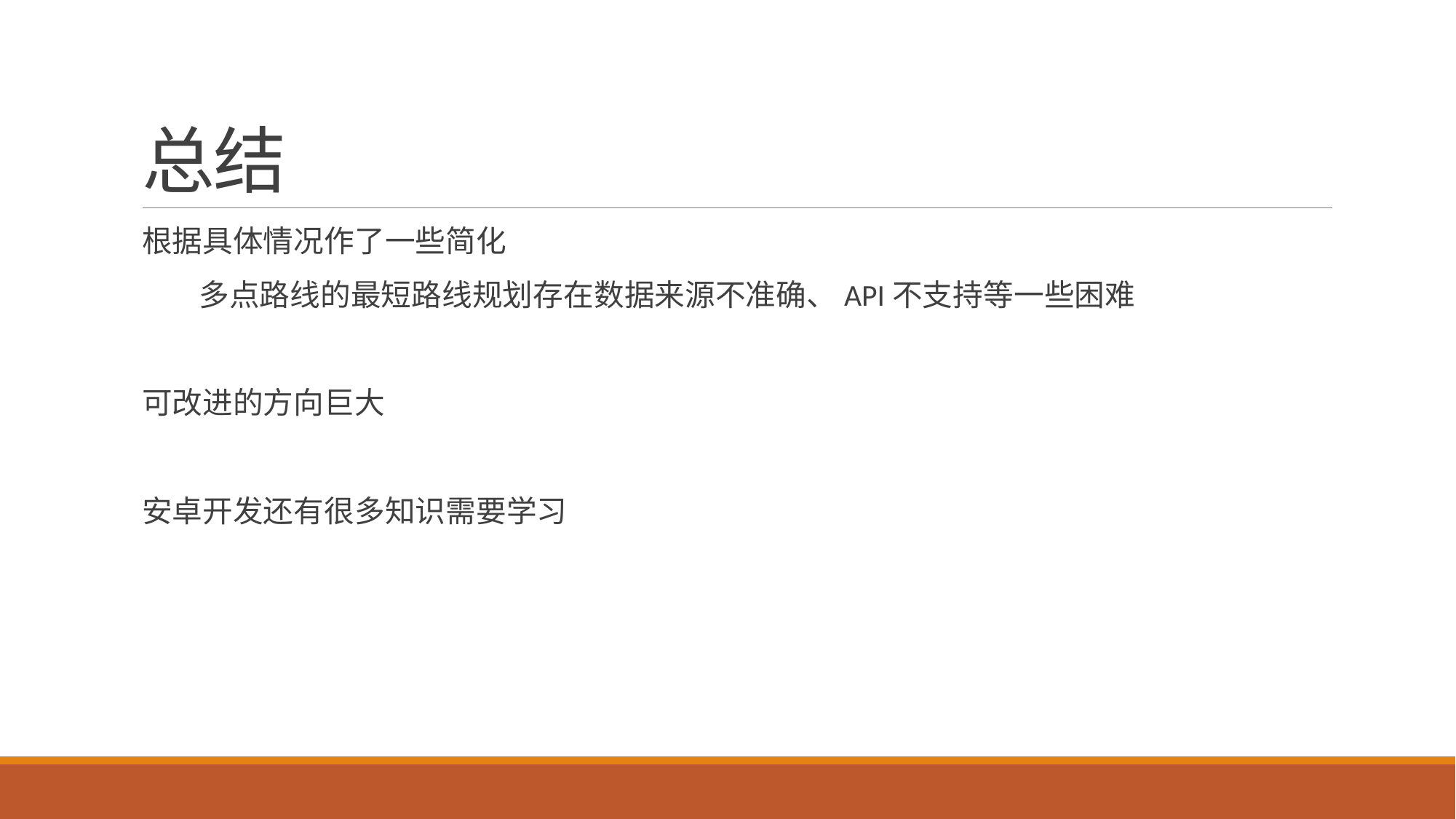

# 总结
根据具体情况作了一些简化
         多点路线的最短路线规划存在数据来源不准确、API不支持等一些困难

可改进的方向巨大

安卓开发还有很多知识需要学习